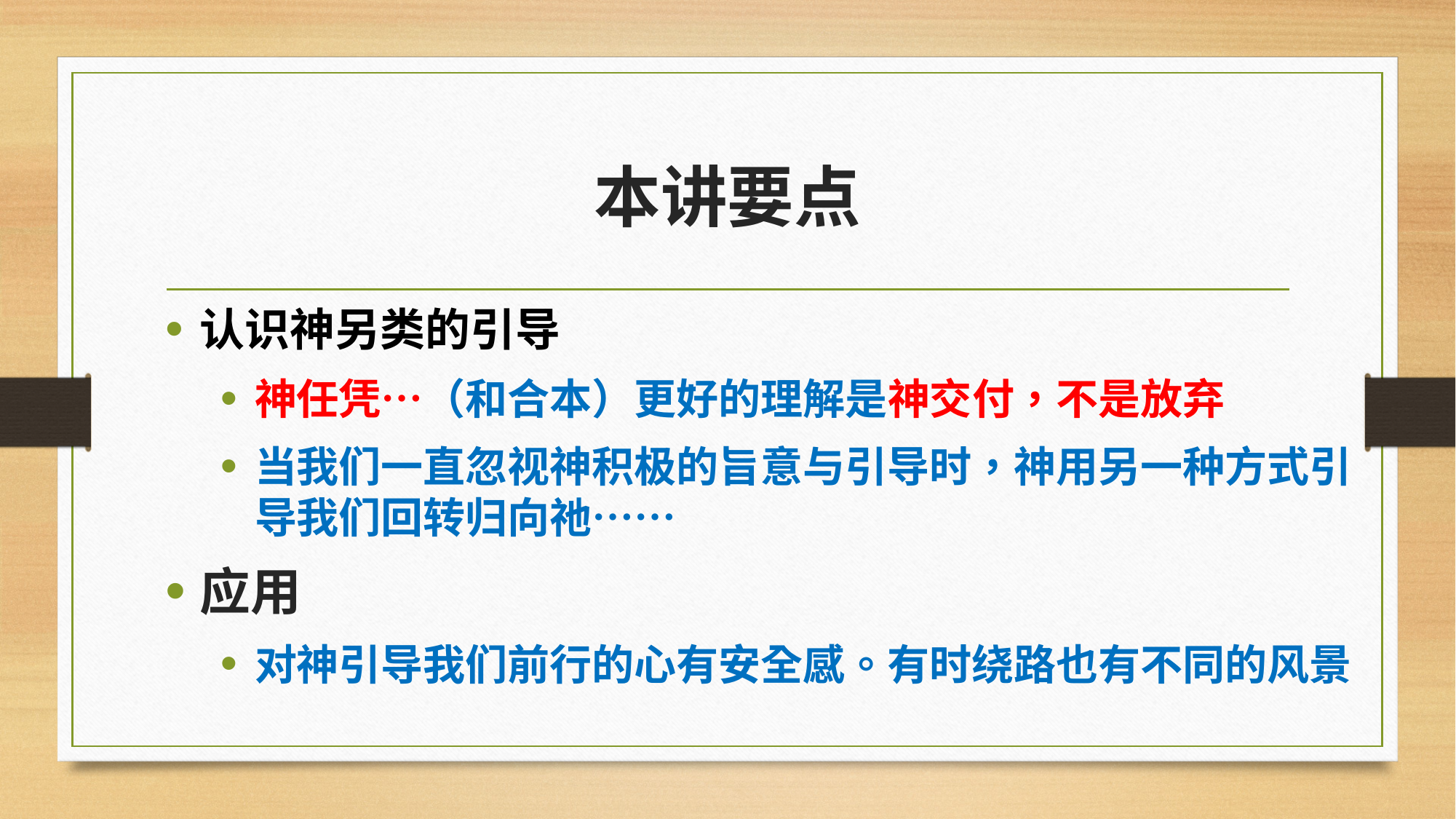

# 本讲要点
认识神另类的引导
神任凭…（和合本）更好的理解是神交付，不是放弃
当我们一直忽视神积极的旨意与引导时，神用另一种方式引导我们回转归向祂……
应用
对神引导我们前行的心有安全感。有时绕路也有不同的风景